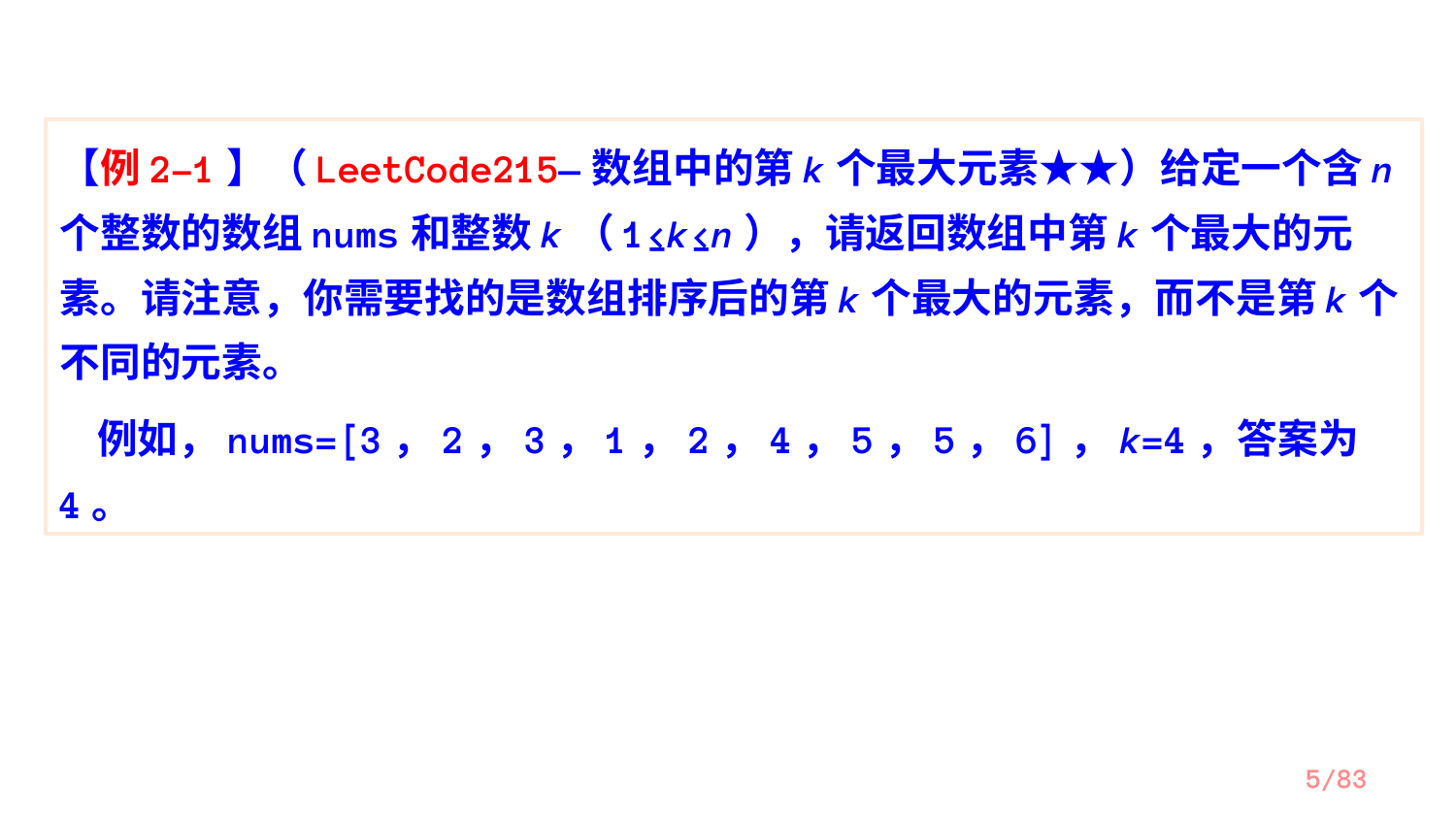

【例2-1】（LeetCode215—数组中的第k个最大元素★★）给定一个含n个整数的数组nums和整数k（1≤k≤n），请返回数组中第k个最大的元素。请注意，你需要找的是数组排序后的第k个最大的元素，而不是第k个不同的元素。
   例如，nums=[3，2，3，1，2，4，5，5，6]，k=4，答案为4。
5/83